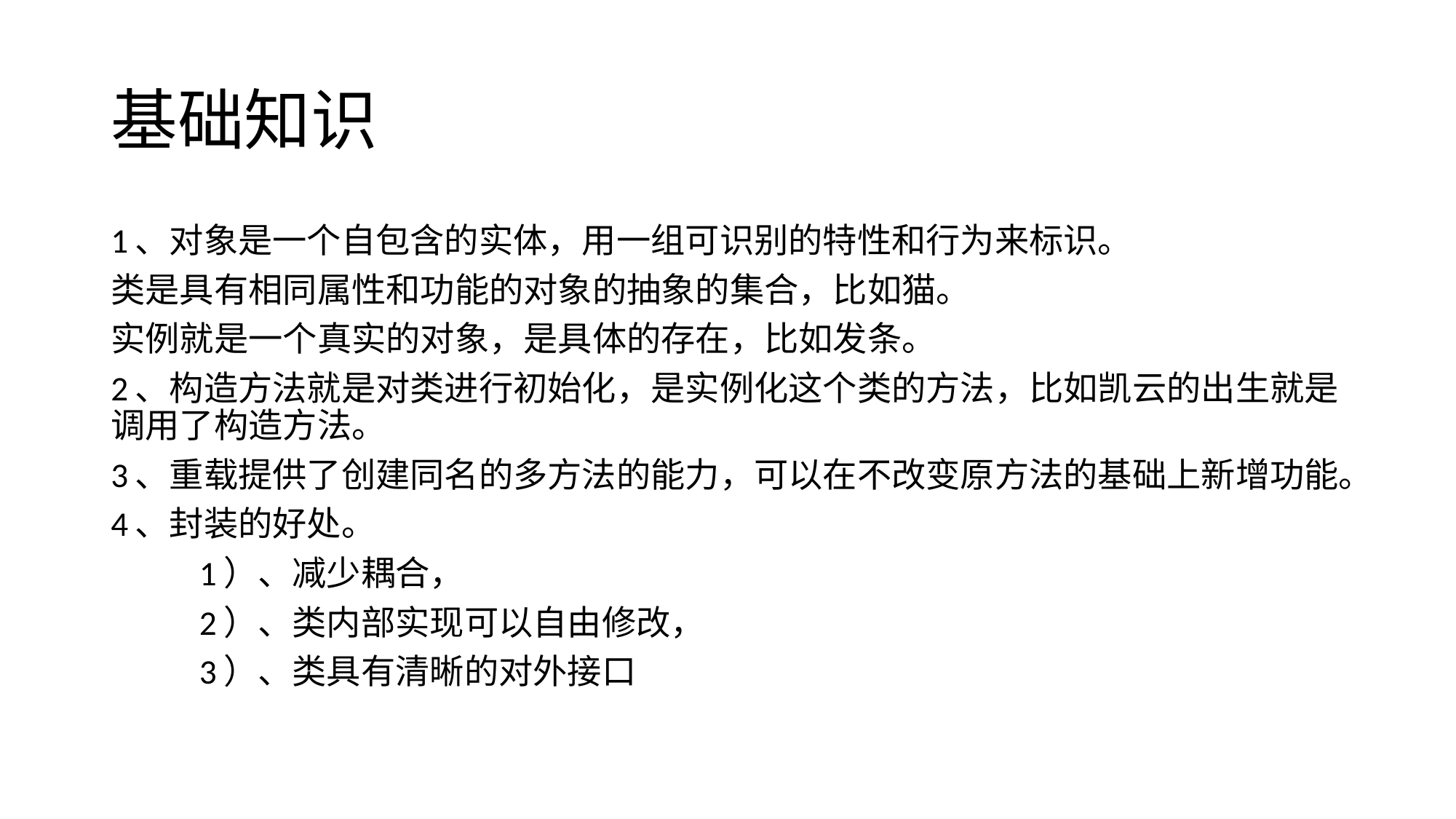

# 基础知识
1、对象是一个自包含的实体，用一组可识别的特性和行为来标识。
类是具有相同属性和功能的对象的抽象的集合，比如猫。
实例就是一个真实的对象，是具体的存在，比如发条。
2、构造方法就是对类进行初始化，是实例化这个类的方法，比如凯云的出生就是调用了构造方法。
3、重载提供了创建同名的多方法的能力，可以在不改变原方法的基础上新增功能。
4、封装的好处。
	1）、减少耦合，
	2）、类内部实现可以自由修改，
	3）、类具有清晰的对外接口